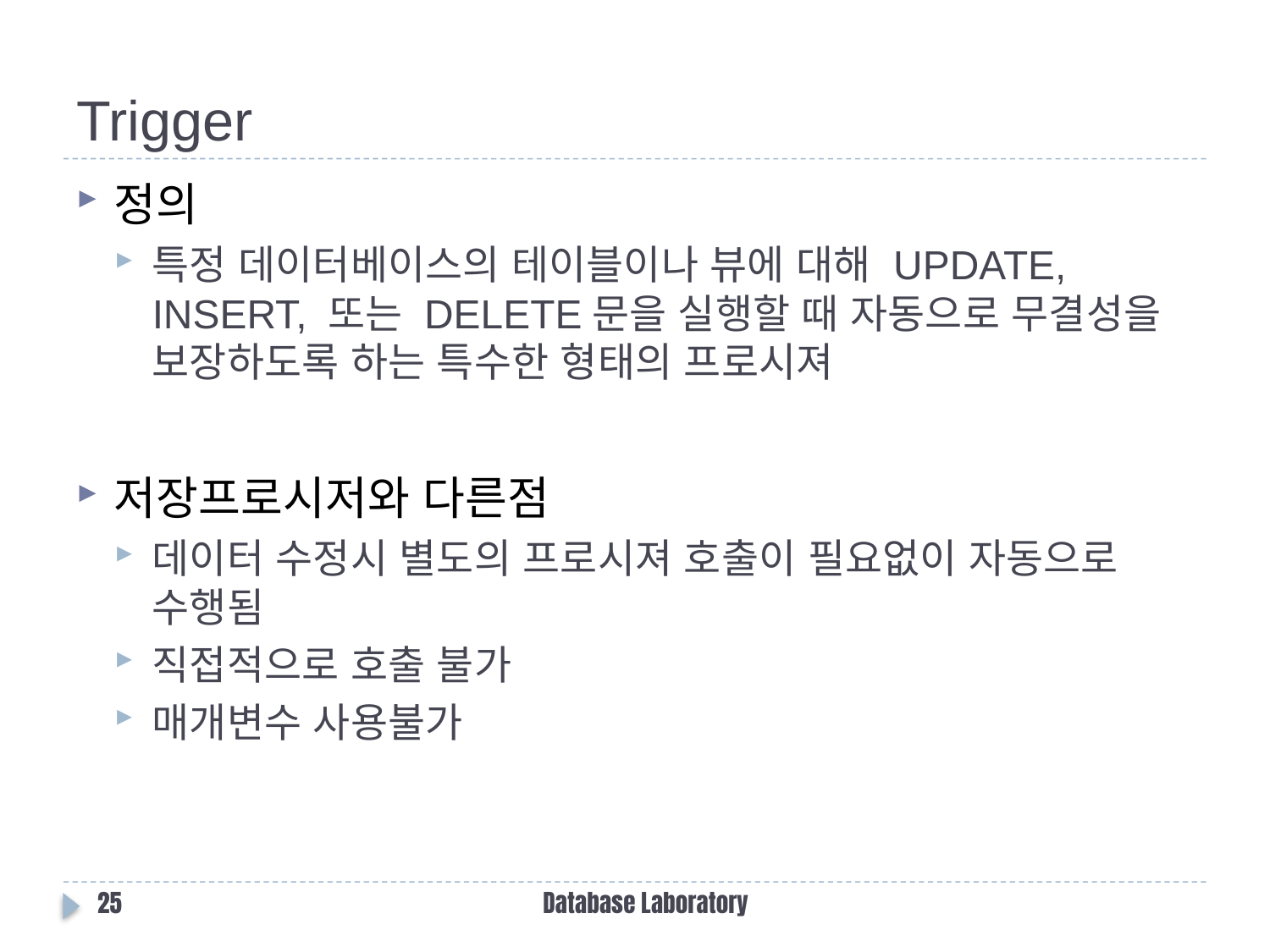

# Trigger
정의
특정 데이터베이스의 테이블이나 뷰에 대해 UPDATE, INSERT, 또는 DELETE문을 실행할 때 자동으로 무결성을 보장하도록 하는 특수한 형태의 프로시져

저장프로시저와 다른점
데이터 수정시 별도의 프로시져 호출이 필요없이 자동으로 수행됨
직접적으로 호출 불가
매개변수 사용불가

25
Database Laboratory